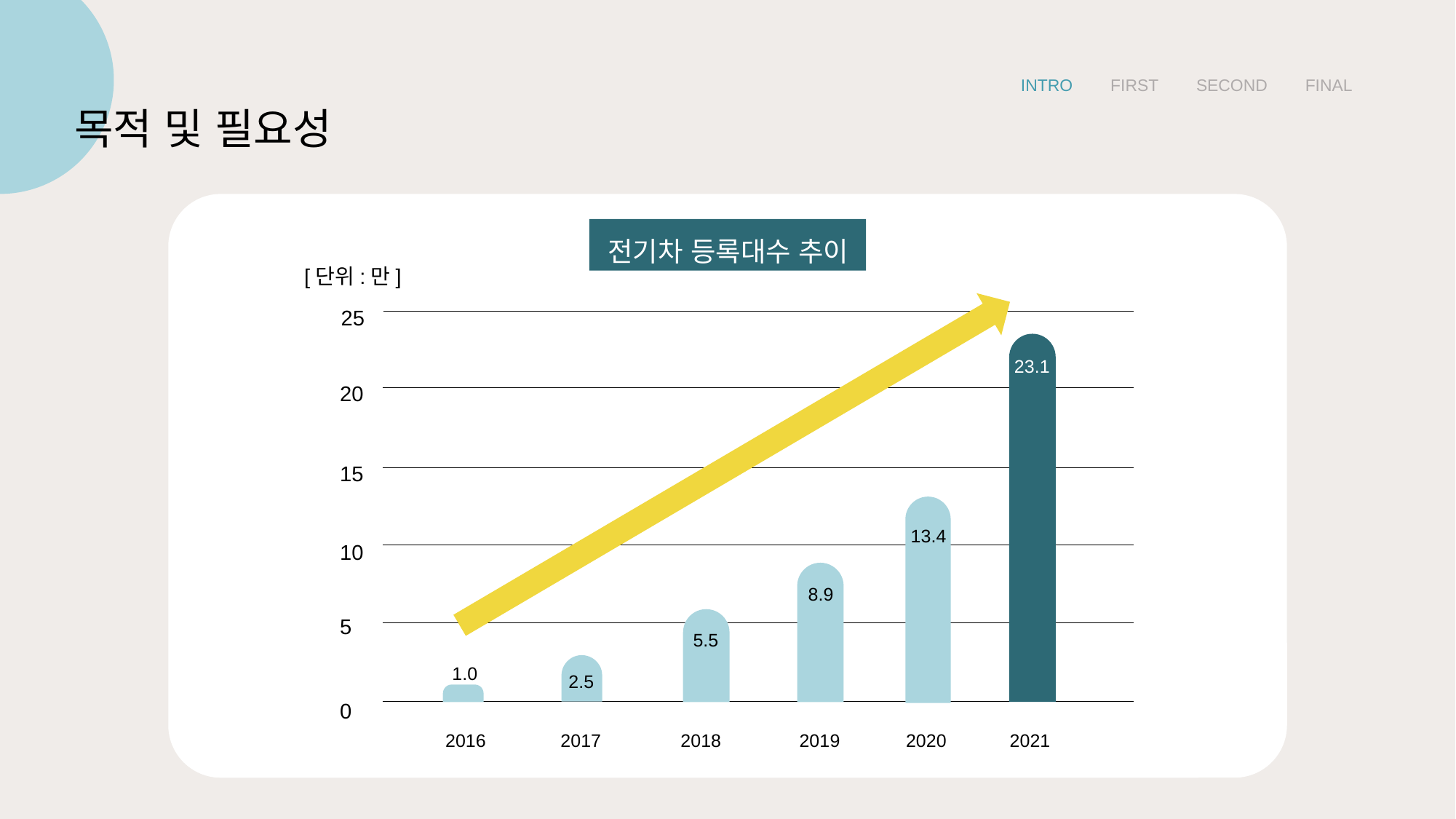

INTRO        FIRST        SECOND        FINAL
목적 및 필요성

전기차 등록대수 추이
[단위:만]

23.1
20
15

13.4
10

8.9
5

5.5
1.0

2.5

0
2016
2017
2018
2019
2020
2021
25